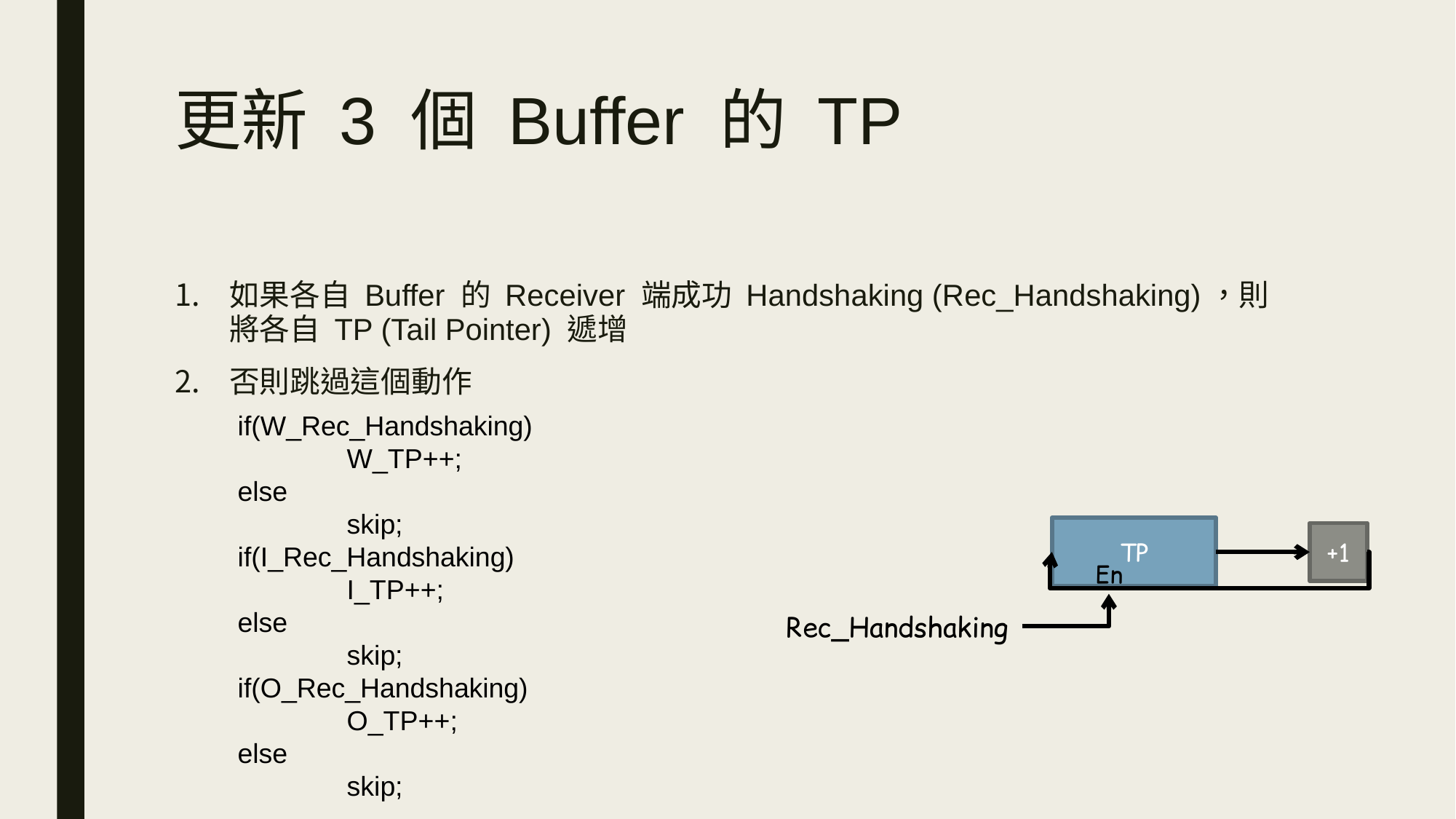

# 更新 3 個 Buffer 的 TP
如果各自 Buffer 的 Receiver 端成功 Handshaking (Rec_Handshaking)，則將各自 TP (Tail Pointer) 遞增
否則跳過這個動作
if(W_Rec_Handshaking)
	W_TP++;
else
	skip;
if(I_Rec_Handshaking)
	I_TP++;
else
	skip;
if(O_Rec_Handshaking)
	O_TP++;
else
	skip;
TP
+1
En
Rec_Handshaking